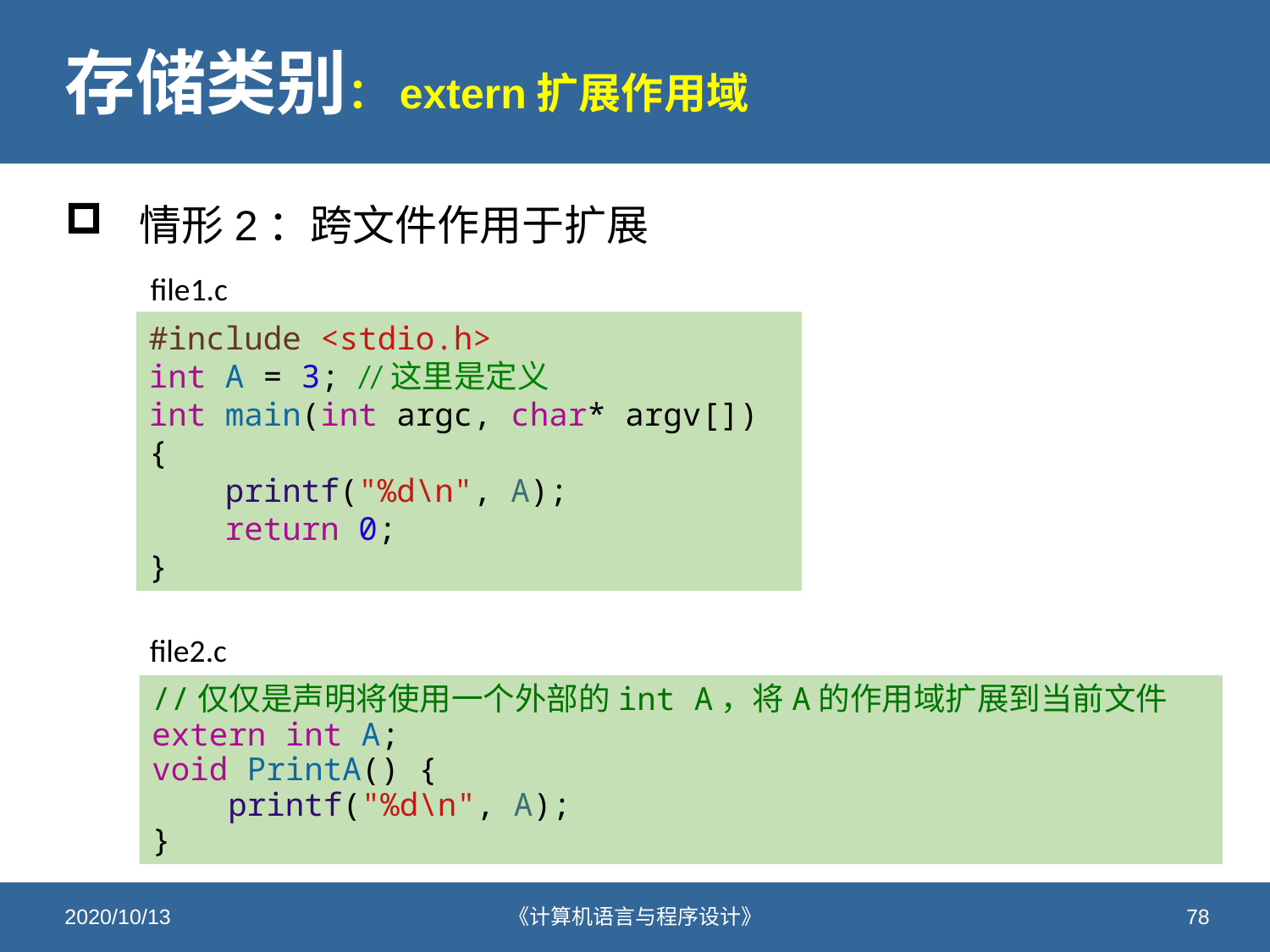

# 存储类别：extern扩展作用域
情形2：跨文件作用于扩展

file1.c
#include <stdio.h>
int A = 3; //这里是定义
int main(int argc, char* argv[]) {
    printf("%d\n", A);
    return 0;
}
file2.c
//仅仅是声明将使用一个外部的int A，将A的作用域扩展到当前文件
extern int A;
void PrintA() {
    printf("%d\n", A);
}
2020/10/13
《计算机语言与程序设计》
78